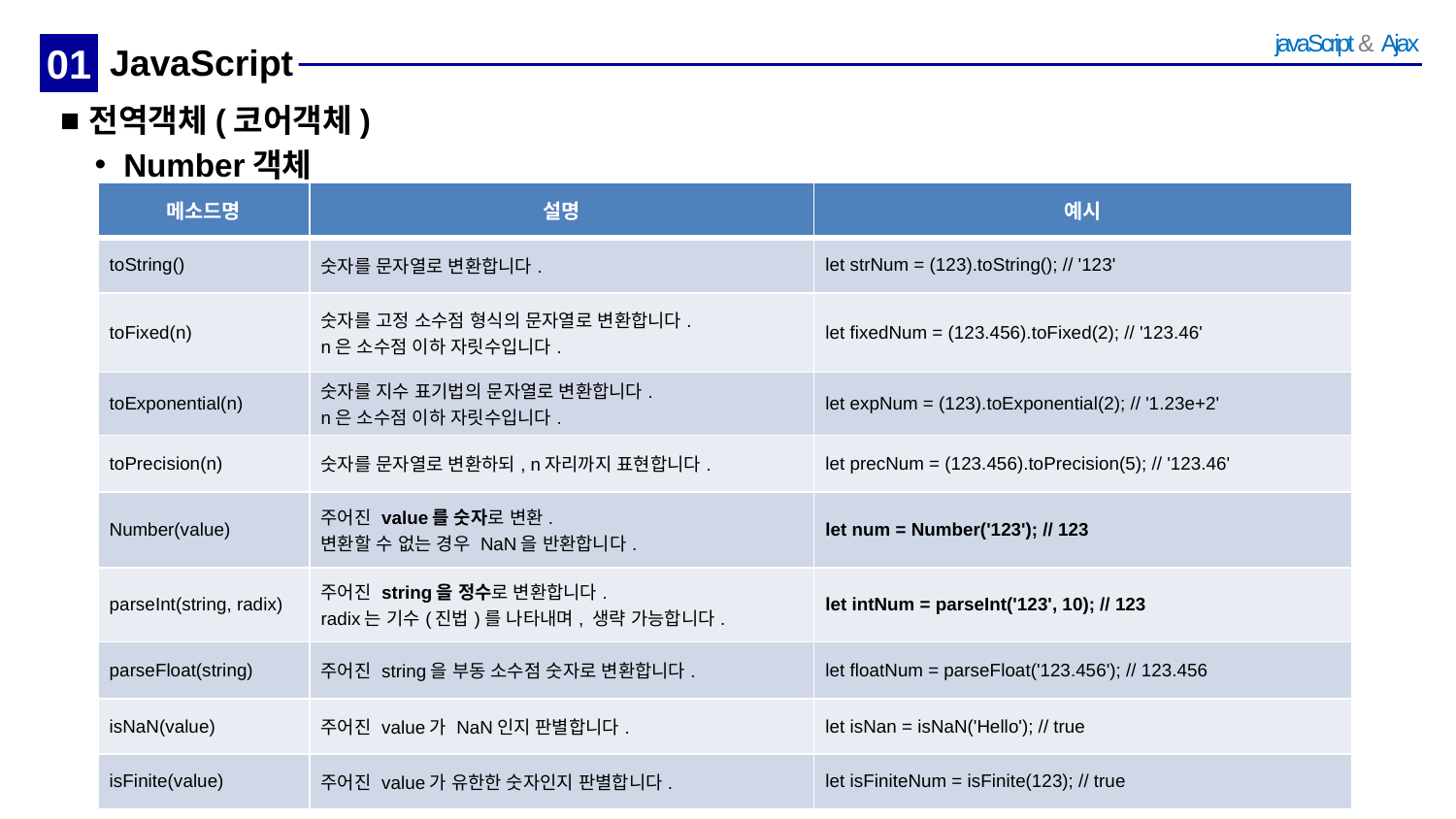

01
# JavaScript
전역객체(코어객체)
Number객체
| 메소드명 | 설명 | 예시 |
| --- | --- | --- |
| toString() | 숫자를 문자열로 변환합니다. | let strNum = (123).toString(); // '123' |
| toFixed(n) | 숫자를 고정 소수점 형식의 문자열로 변환합니다. n은 소수점 이하 자릿수입니다. | let fixedNum = (123.456).toFixed(2); // '123.46' |
| toExponential(n) | 숫자를 지수 표기법의 문자열로 변환합니다. n은 소수점 이하 자릿수입니다. | let expNum = (123).toExponential(2); // '1.23e+2' |
| toPrecision(n) | 숫자를 문자열로 변환하되, n자리까지 표현합니다. | let precNum = (123.456).toPrecision(5); // '123.46' |
| Number(value) | 주어진 value를 숫자로 변환. 변환할 수 없는 경우 NaN을 반환합니다. | let num = Number('123'); // 123 |
| parseInt(string, radix) | 주어진 string을 정수로 변환합니다. radix는 기수(진법)를 나타내며, 생략 가능합니다. | let intNum = parseInt('123', 10); // 123 |
| parseFloat(string) | 주어진 string을 부동 소수점 숫자로 변환합니다. | let floatNum = parseFloat('123.456'); // 123.456 |
| isNaN(value) | 주어진 value가 NaN인지 판별합니다. | let isNan = isNaN('Hello'); // true |
| isFinite(value) | 주어진 value가 유한한 숫자인지 판별합니다. | let isFiniteNum = isFinite(123); // true |